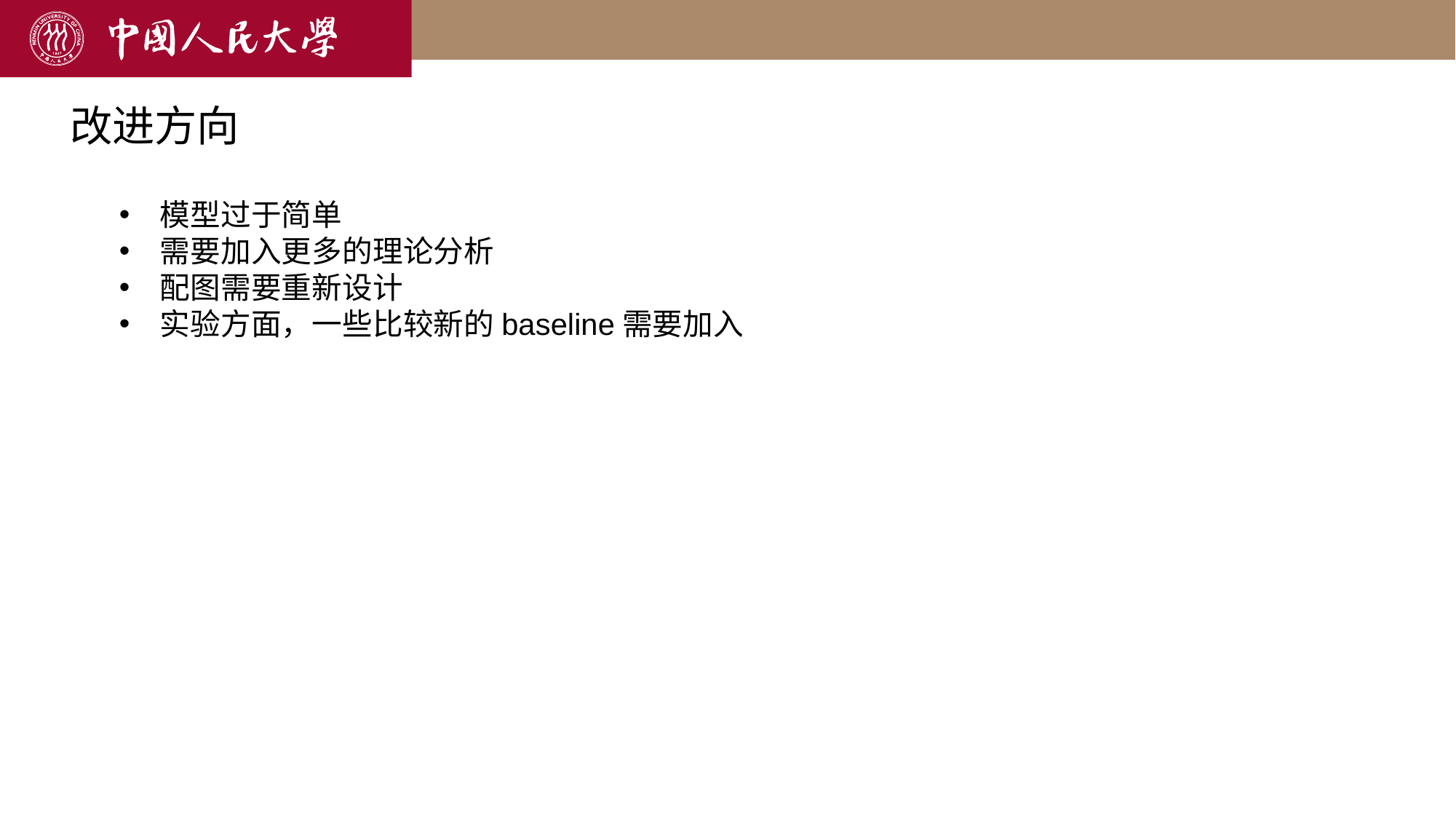

改进方向
模型过于简单
需要加入更多的理论分析
配图需要重新设计
实验方面，一些比较新的baseline需要加入